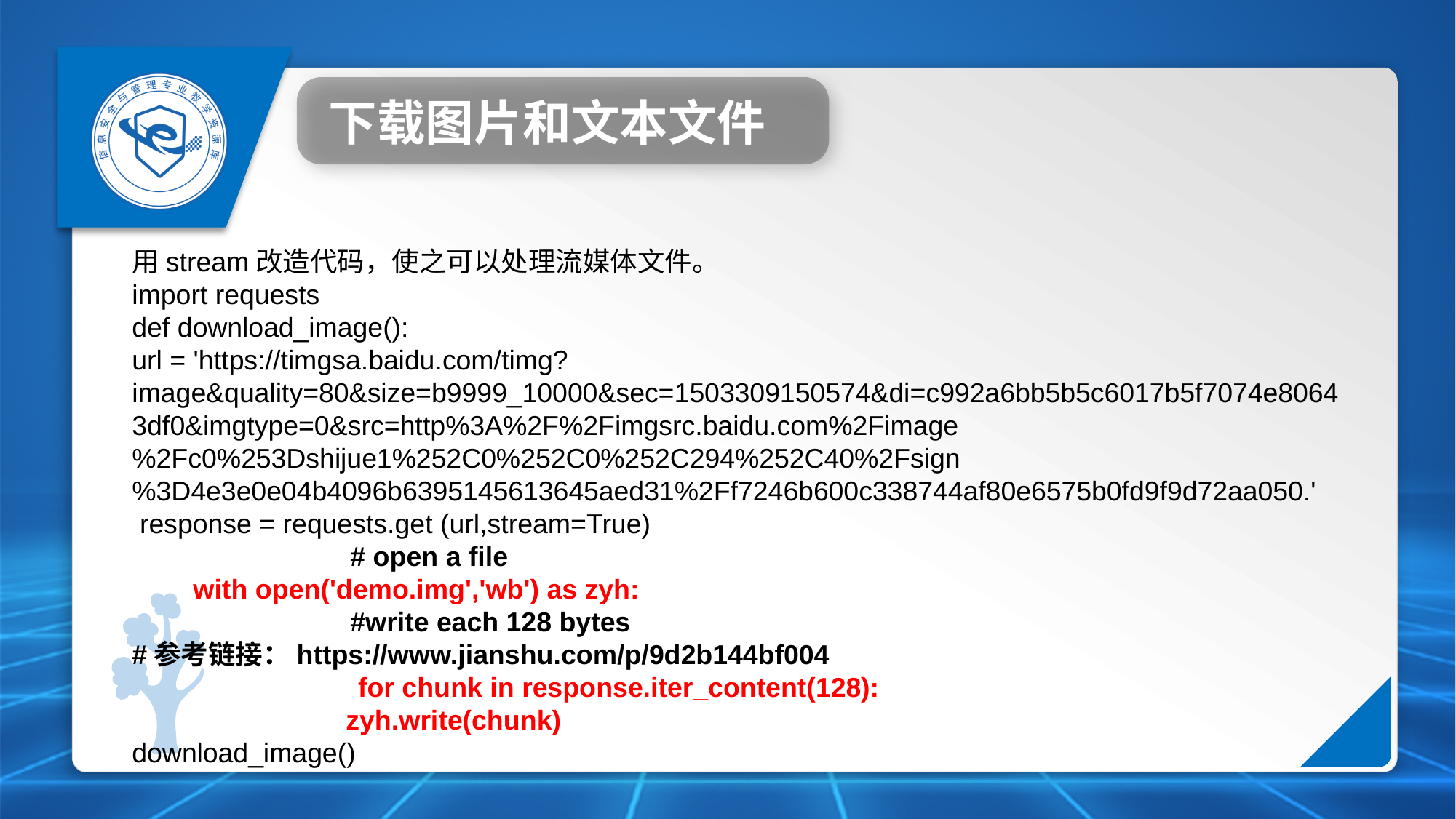

下载图片和文本文件
用stream改造代码，使之可以处理流媒体文件。
import requests
def download_image():
url = 'https://timgsa.baidu.com/timg?image&quality=80&size=b9999_10000&sec=1503309150574&di=c992a6bb5b5c6017b5f7074e80643df0&imgtype=0&src=http%3A%2F%2Fimgsrc.baidu.com%2Fimage%2Fc0%253Dshijue1%252C0%252C0%252C294%252C40%2Fsign%3D4e3e0e04b4096b6395145613645aed31%2Ff7246b600c338744af80e6575b0fd9f9d72aa050.'
 response = requests.get (url,stream=True)
		# open a file
        with open('demo.img','wb') as zyh:
		#write each 128 bytes
#参考链接：https://www.jianshu.com/p/9d2b144bf004
               	 for chunk in response.iter_content(128):
                            zyh.write(chunk)
download_image()